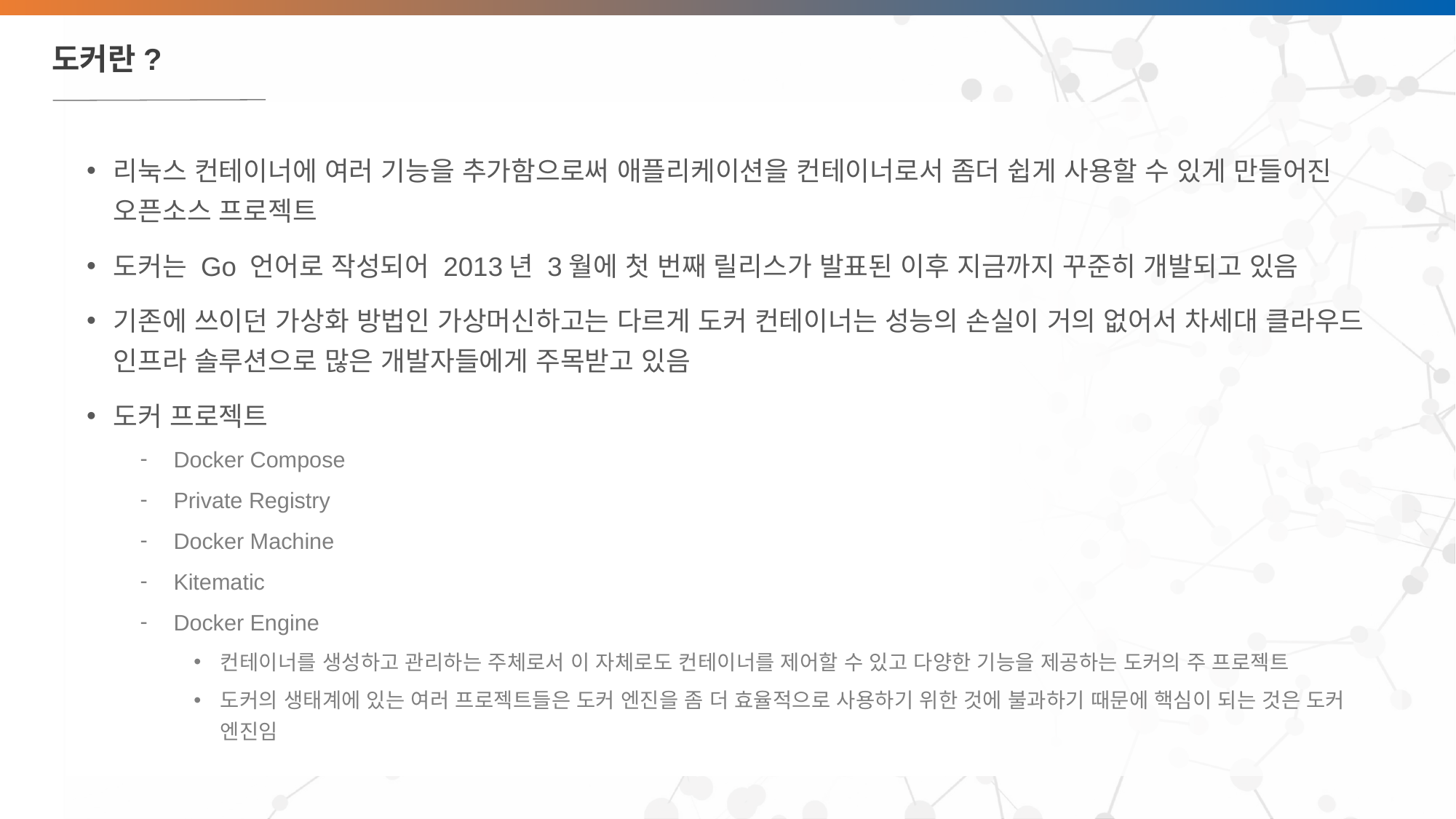

# 도커란?

리눅스 컨테이너에 여러 기능을 추가함으로써 애플리케이션을 컨테이너로서 좀더 쉽게 사용할 수 있게 만들어진 오픈소스 프로젝트
도커는 Go 언어로 작성되어 2013년 3월에 첫 번째 릴리스가 발표된 이후 지금까지 꾸준히 개발되고 있음
기존에 쓰이던 가상화 방법인 가상머신하고는 다르게 도커 컨테이너는 성능의 손실이 거의 없어서 차세대 클라우드 인프라 솔루션으로 많은 개발자들에게 주목받고 있음
도커 프로젝트
Docker Compose
Private Registry
Docker Machine
Kitematic
Docker Engine
컨테이너를 생성하고 관리하는 주체로서 이 자체로도 컨테이너를 제어할 수 있고 다양한 기능을 제공하는 도커의 주 프로젝트
도커의 생태계에 있는 여러 프로젝트들은 도커 엔진을 좀 더 효율적으로 사용하기 위한 것에 불과하기 때문에 핵심이 되는 것은 도커 엔진임